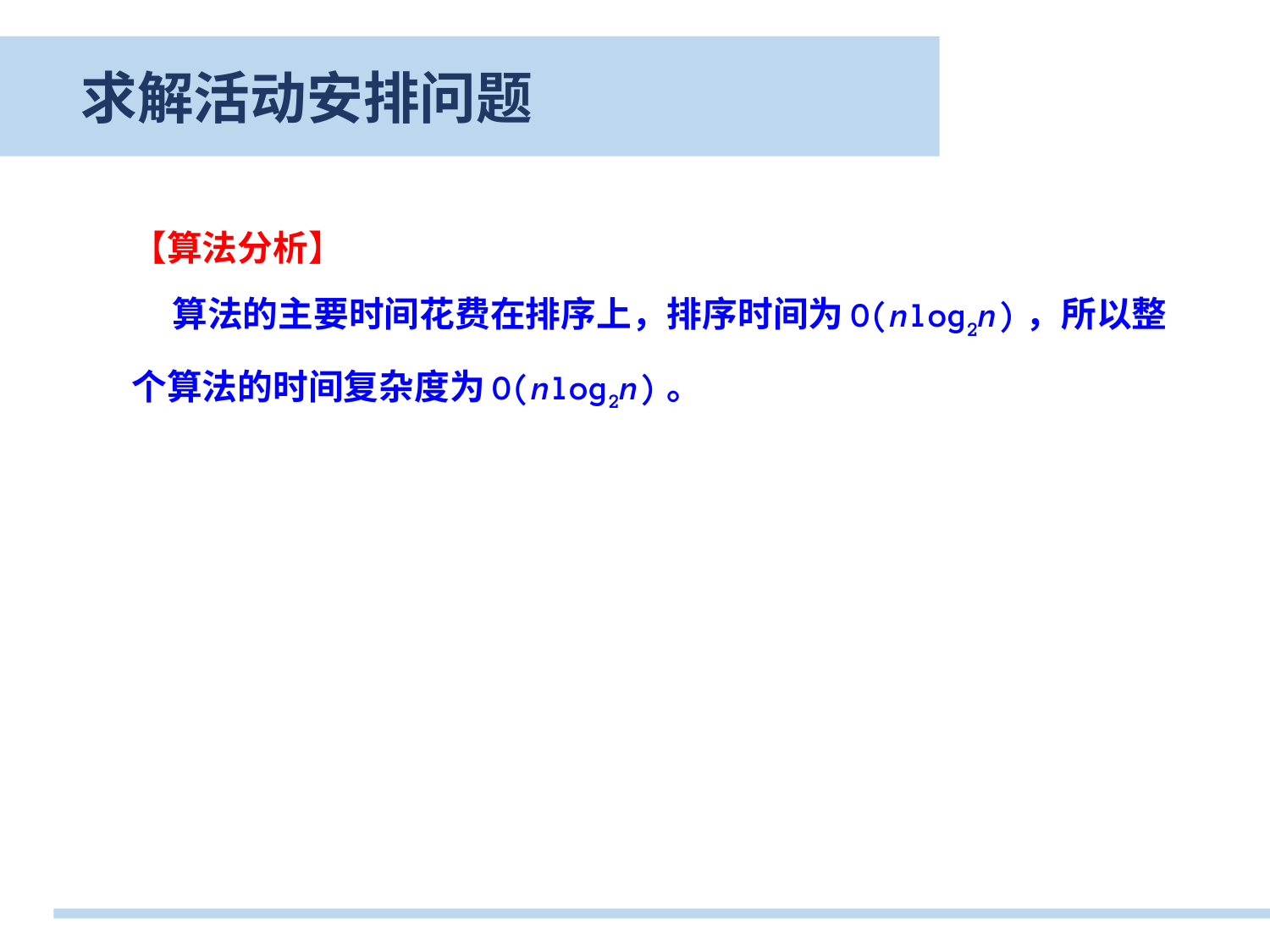

求解活动安排问题
【算法分析】
    算法的主要时间花费在排序上，排序时间为O(nlog2n)，所以整个算法的时间复杂度为O(nlog2n)。